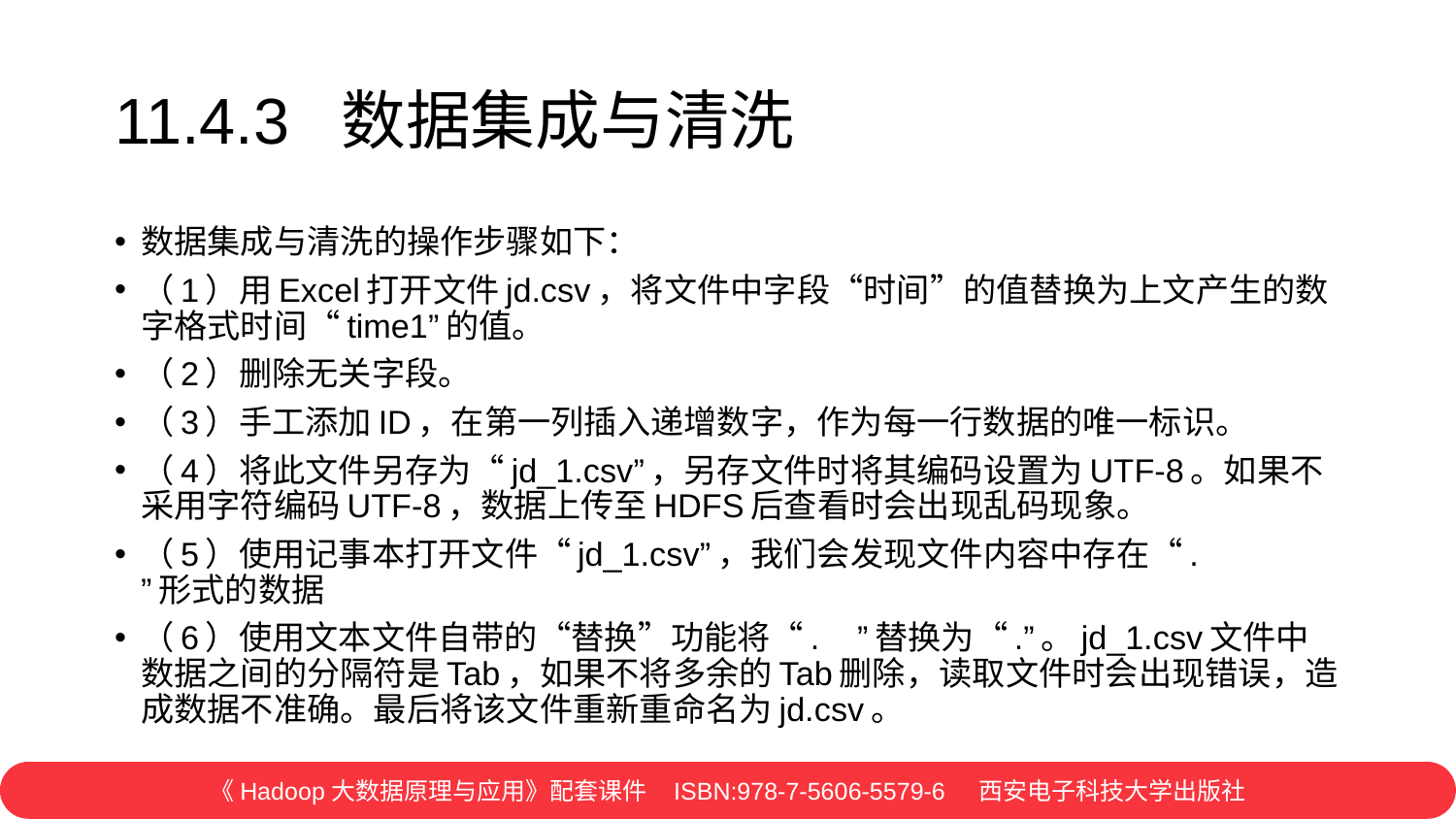

# 11.4.3  数据集成与清洗
数据集成与清洗的操作步骤如下：
（1）用Excel打开文件jd.csv，将文件中字段“时间”的值替换为上文产生的数字格式时间“time1”的值。
（2）删除无关字段。
（3）手工添加ID，在第一列插入递增数字，作为每一行数据的唯一标识。
（4）将此文件另存为“jd_1.csv”，另存文件时将其编码设置为UTF-8。如果不采用字符编码UTF-8，数据上传至HDFS后查看时会出现乱码现象。
（5）使用记事本打开文件“jd_1.csv”，我们会发现文件内容中存在“.  	”形式的数据
（6）使用文本文件自带的“替换”功能将“.  	”替换为“.”。jd_1.csv文件中数据之间的分隔符是Tab，如果不将多余的Tab删除，读取文件时会出现错误，造成数据不准确。最后将该文件重新重命名为jd.csv。